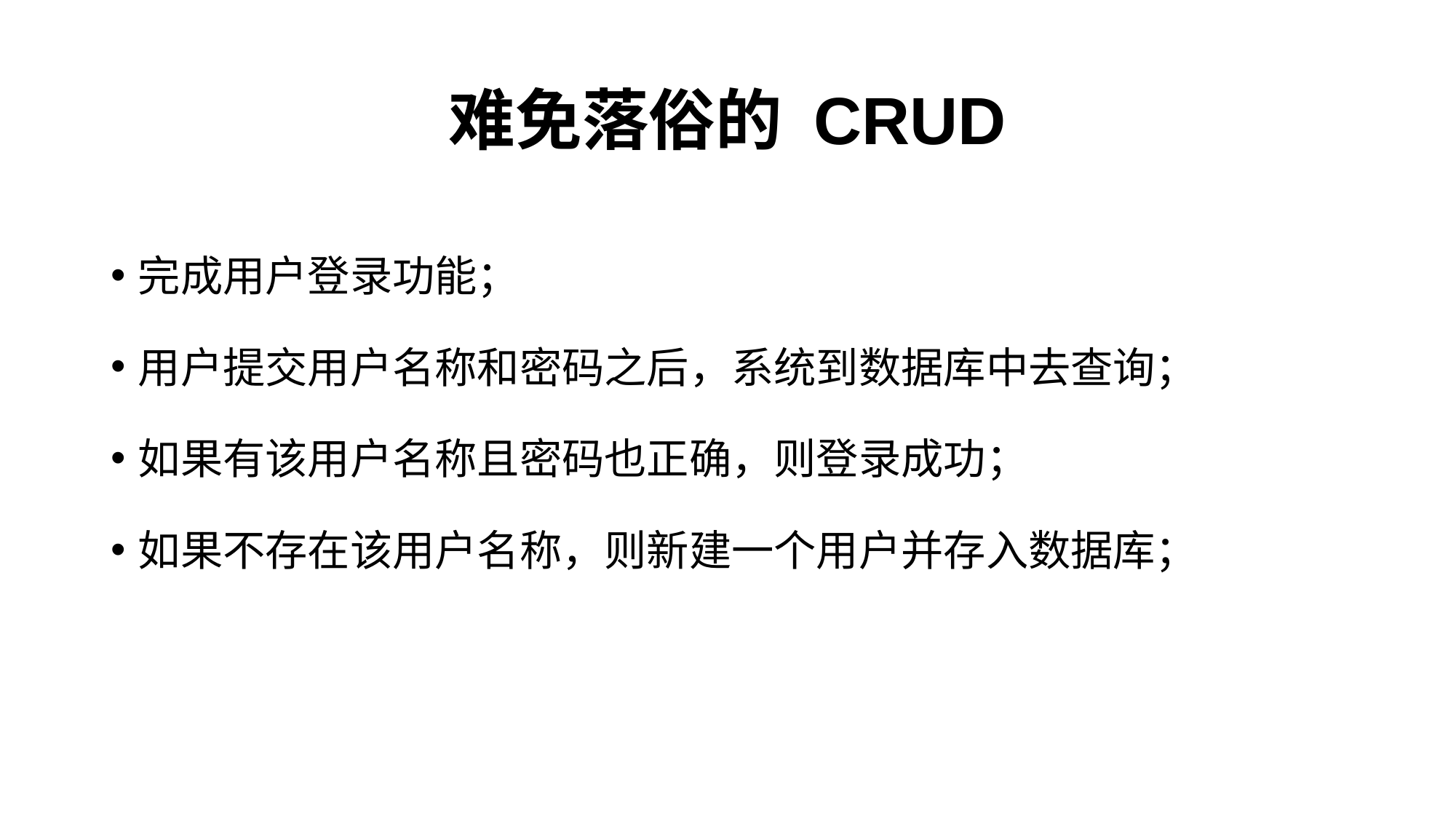

# 难免落俗的 CRUD
完成用户登录功能；
用户提交用户名称和密码之后，系统到数据库中去查询；
如果有该用户名称且密码也正确，则登录成功；
如果不存在该用户名称，则新建一个用户并存入数据库；